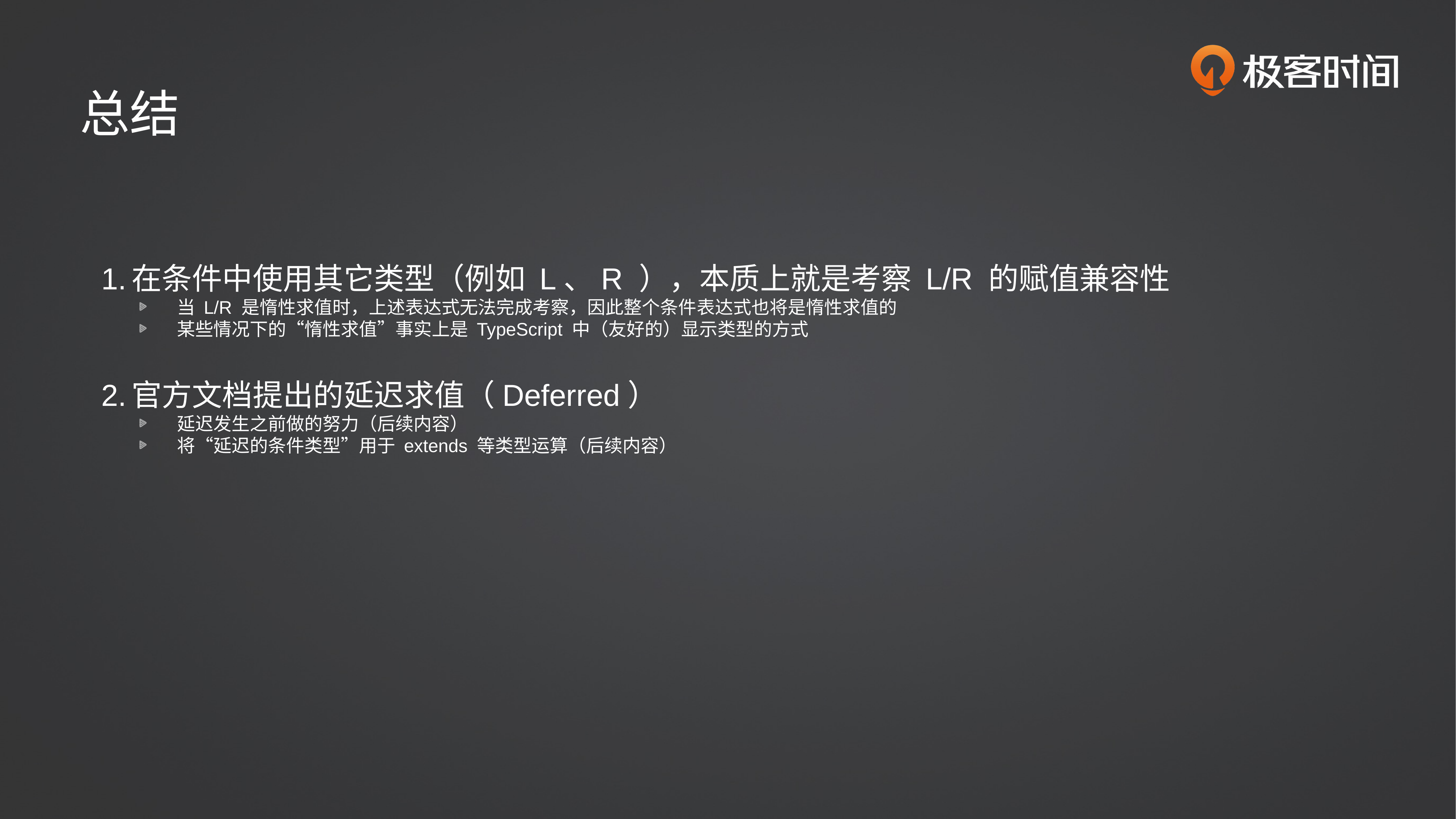

总结
在条件中使用其它类型（例如 L、R ），本质上就是考察 L/R 的赋值兼容性
当 L/R 是惰性求值时，上述表达式无法完成考察，因此整个条件表达式也将是惰性求值的
某些情况下的“惰性求值”事实上是 TypeScript 中（友好的）显示类型的方式

官方文档提出的延迟求值（Deferred）
延迟发生之前做的努力（后续内容）
将“延迟的条件类型”用于 extends 等类型运算（后续内容）